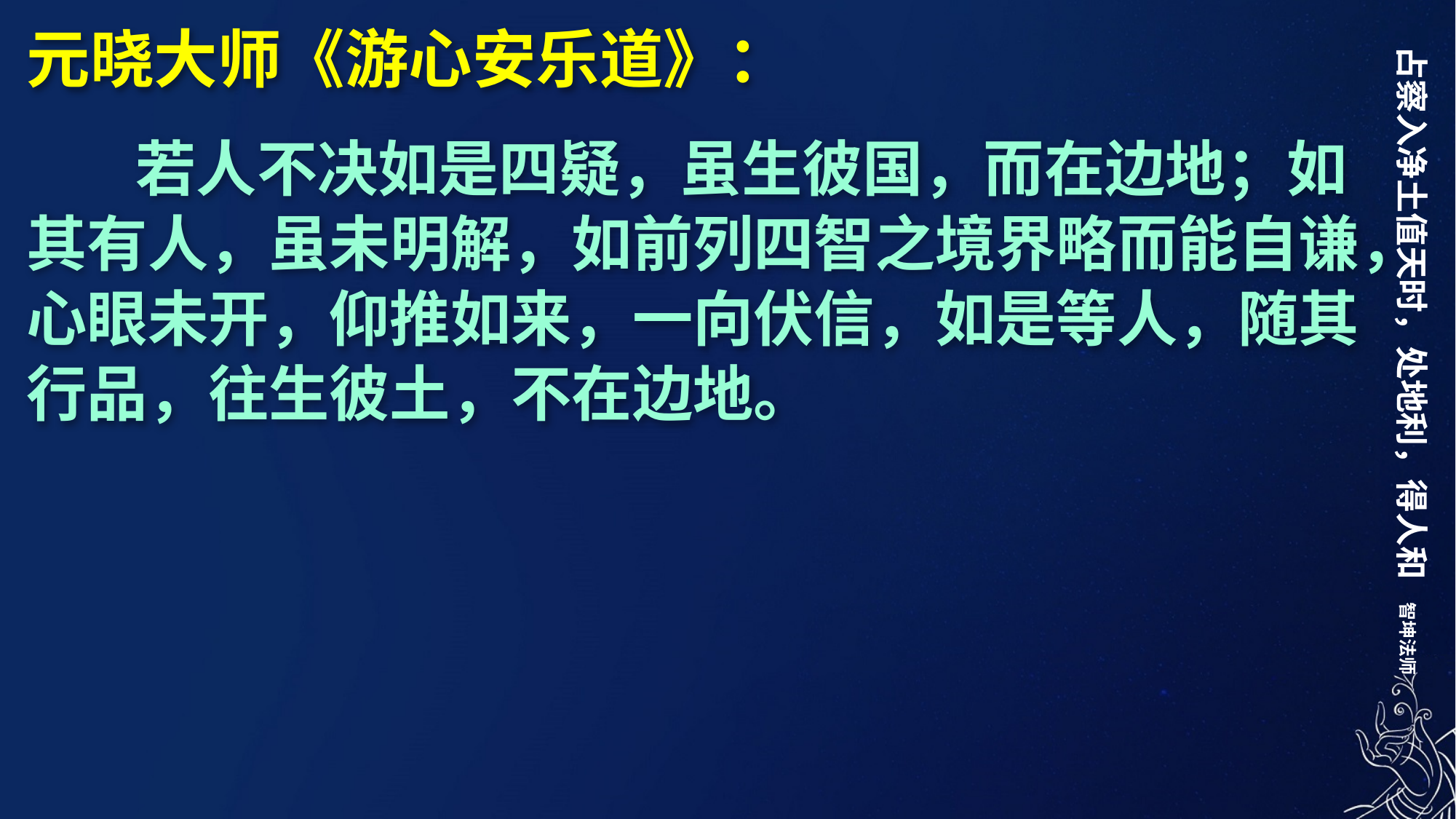

# 元晓大师《游心安乐道》：
	若人不决如是四疑，虽生彼国，而在边地；如其有人，虽未明解，如前列四智之境界略而能自谦，心眼未开，仰推如来，一向伏信，如是等人，随其行品，往生彼土，不在边地。